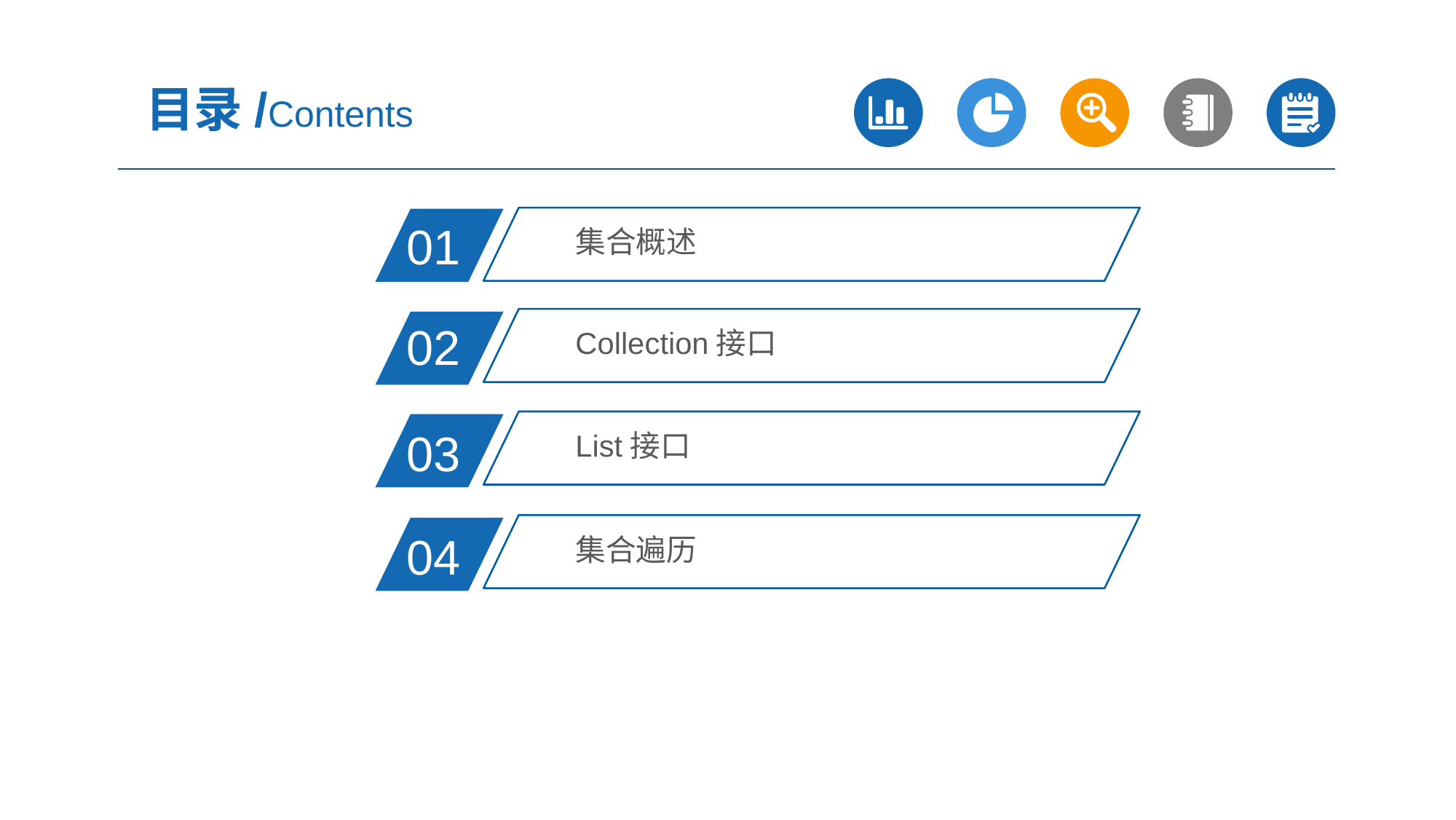

目录/Contents

集合概述

01

Collection接口
02

List接口

03

集合遍历

04